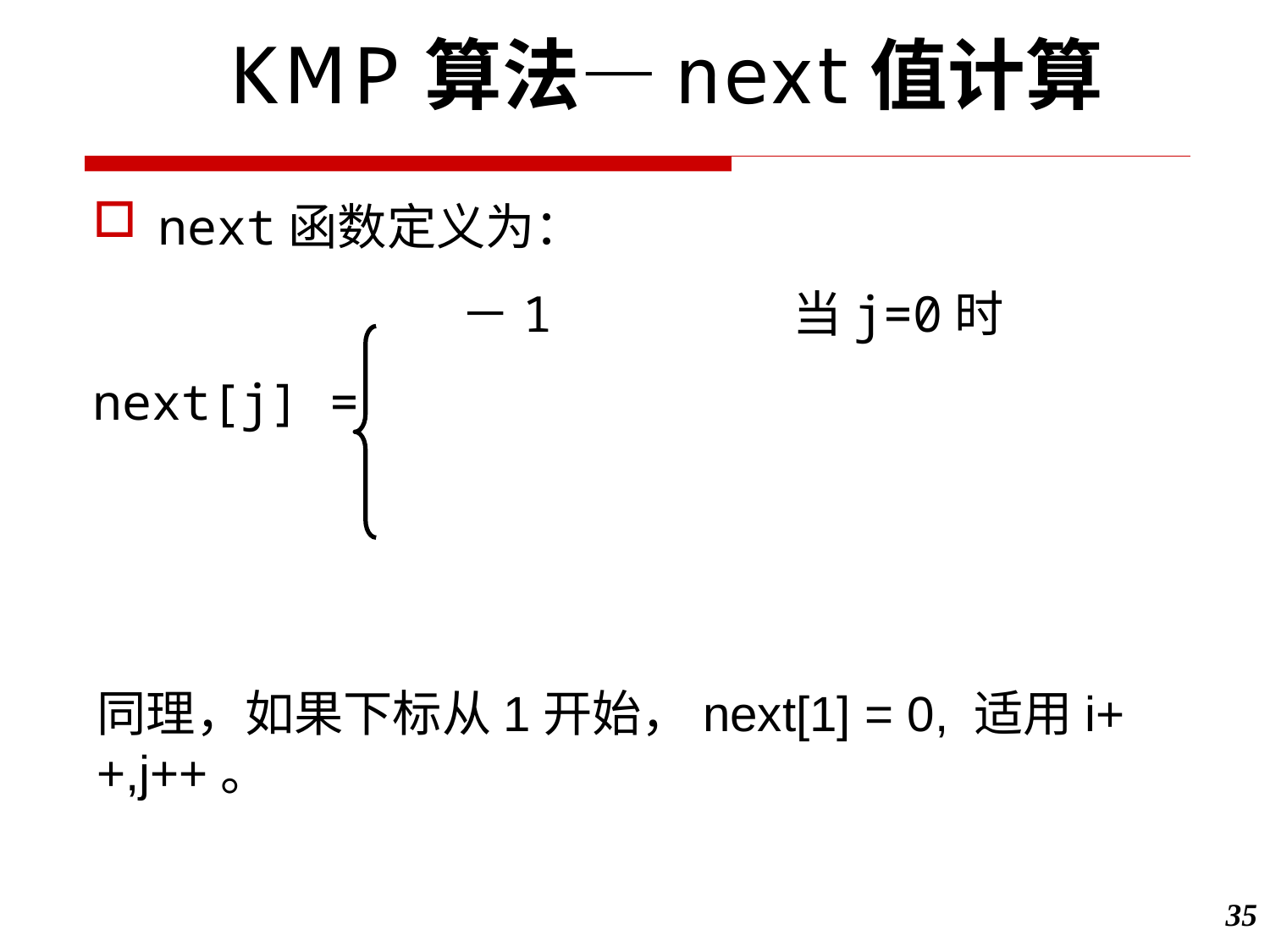

KMP算法—next值计算
next函数定义为：
			　－1		当j=0时
next[j] =

同理，如果下标从1开始，next[1] = 0, 适用i++,j++。
35